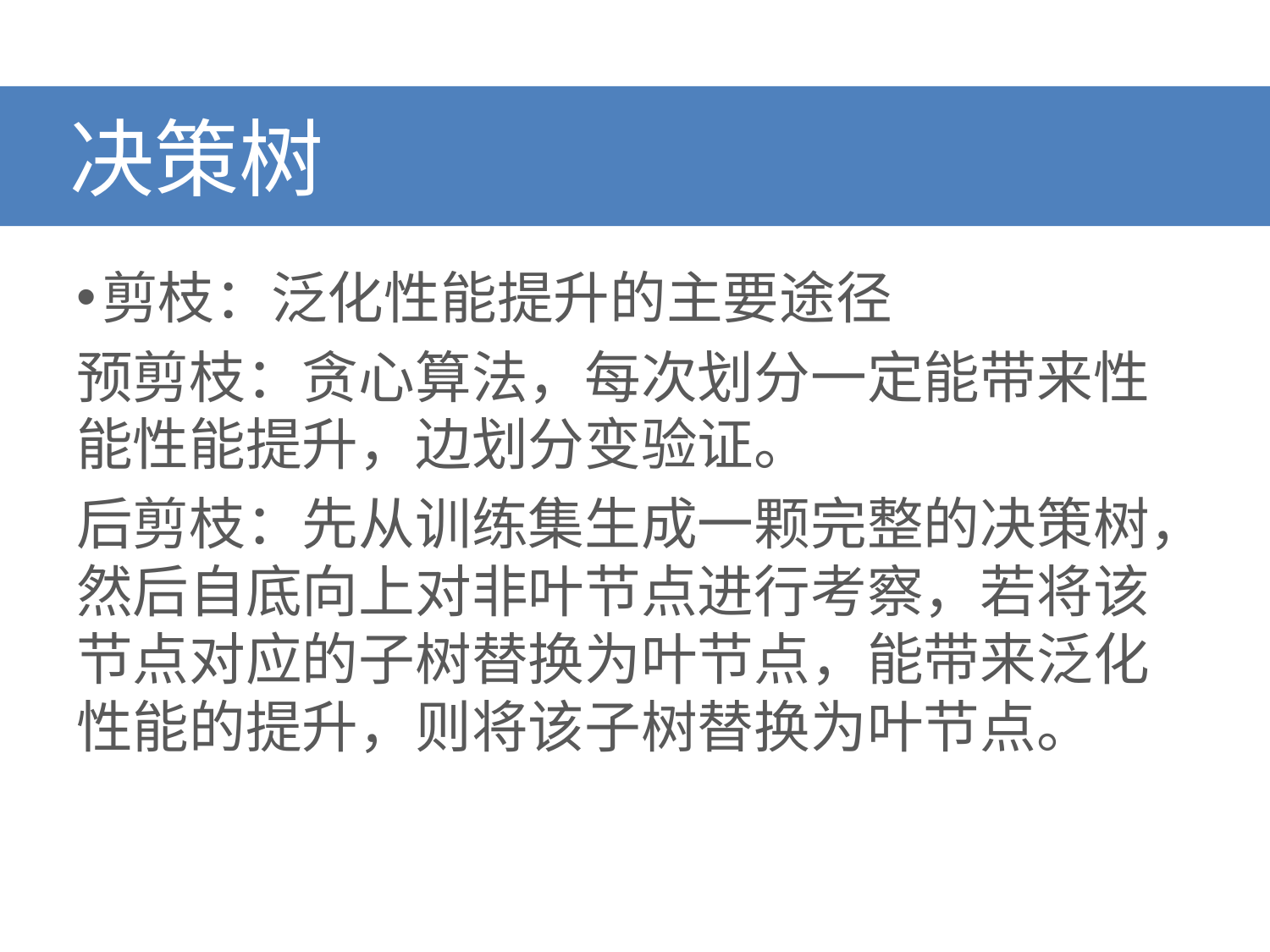

# 决策树
剪枝：泛化性能提升的主要途径
预剪枝：贪心算法，每次划分一定能带来性能性能提升，边划分变验证。
后剪枝：先从训练集生成一颗完整的决策树，然后自底向上对非叶节点进行考察，若将该节点对应的子树替换为叶节点，能带来泛化性能的提升，则将该子树替换为叶节点。